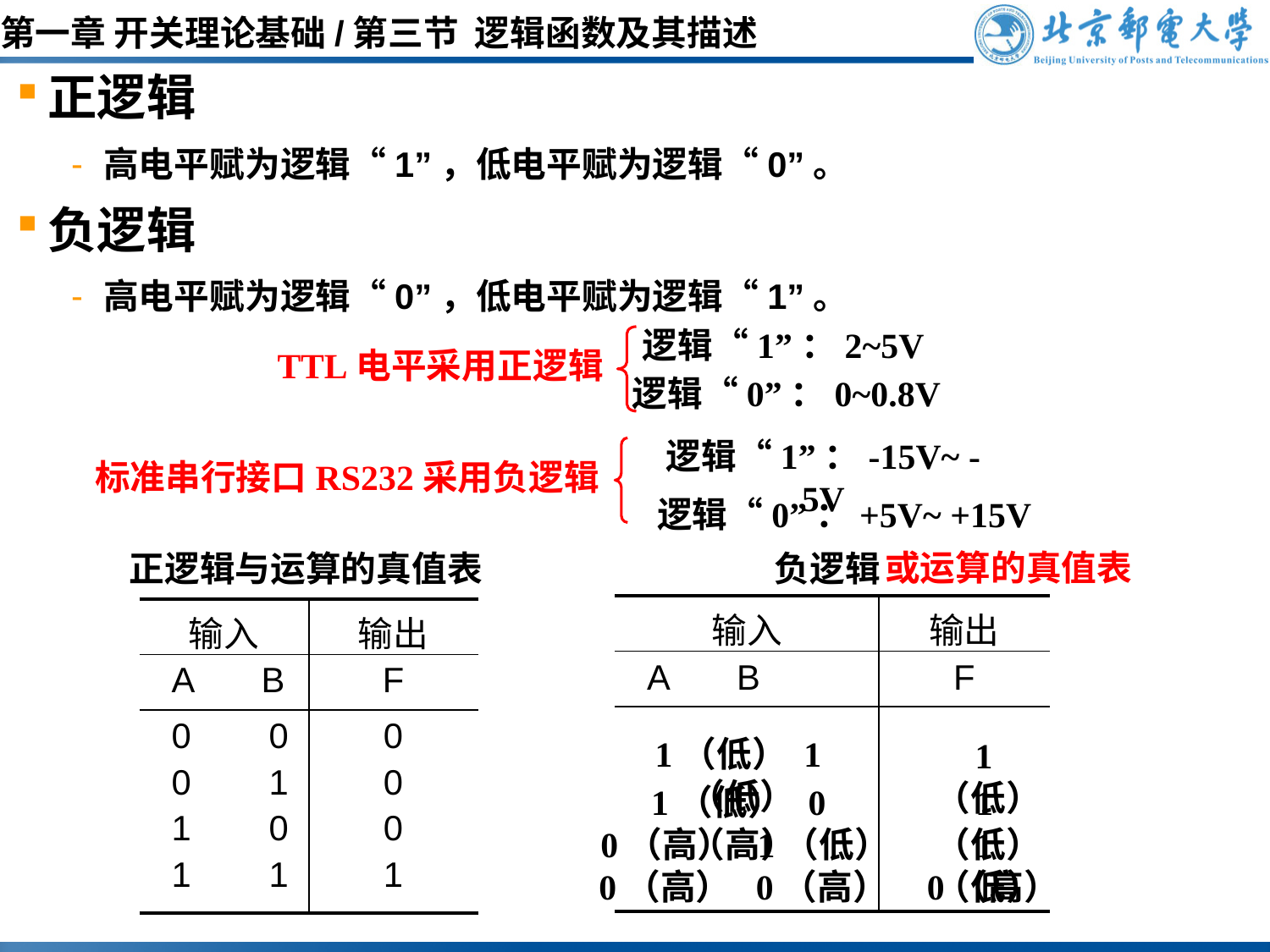

第一章 开关理论基础/第三节  逻辑函数及其描述
正逻辑
高电平赋为逻辑“1”，低电平赋为逻辑“0”。
负逻辑
高电平赋为逻辑“0”，低电平赋为逻辑“1”。

逻辑“1”：2~5V

TTL电平采用正逻辑
逻辑“0”：0~0.8V
逻辑“1”：-15V~ -5V

标准串行接口RS232采用负逻辑
逻辑“0”：+5V~ +15V
或运算的真值表
正逻辑与运算的真值表
负逻辑
| 输入 | 输出 |
| --- | --- |
| A B | F |
|  |  |
|  |  |
|  |  |
|  |  |
| 输入 | 输出 |
| --- | --- |
| A B | F |
| 0 0 0 1 1 0 1 1 | 0 0 0 1 |
1（低） 1（低）
1（低）
1（低）  0（高）
1（低）
0（高）  1（低）
1（低）
0（高）  0（高）
0（高）